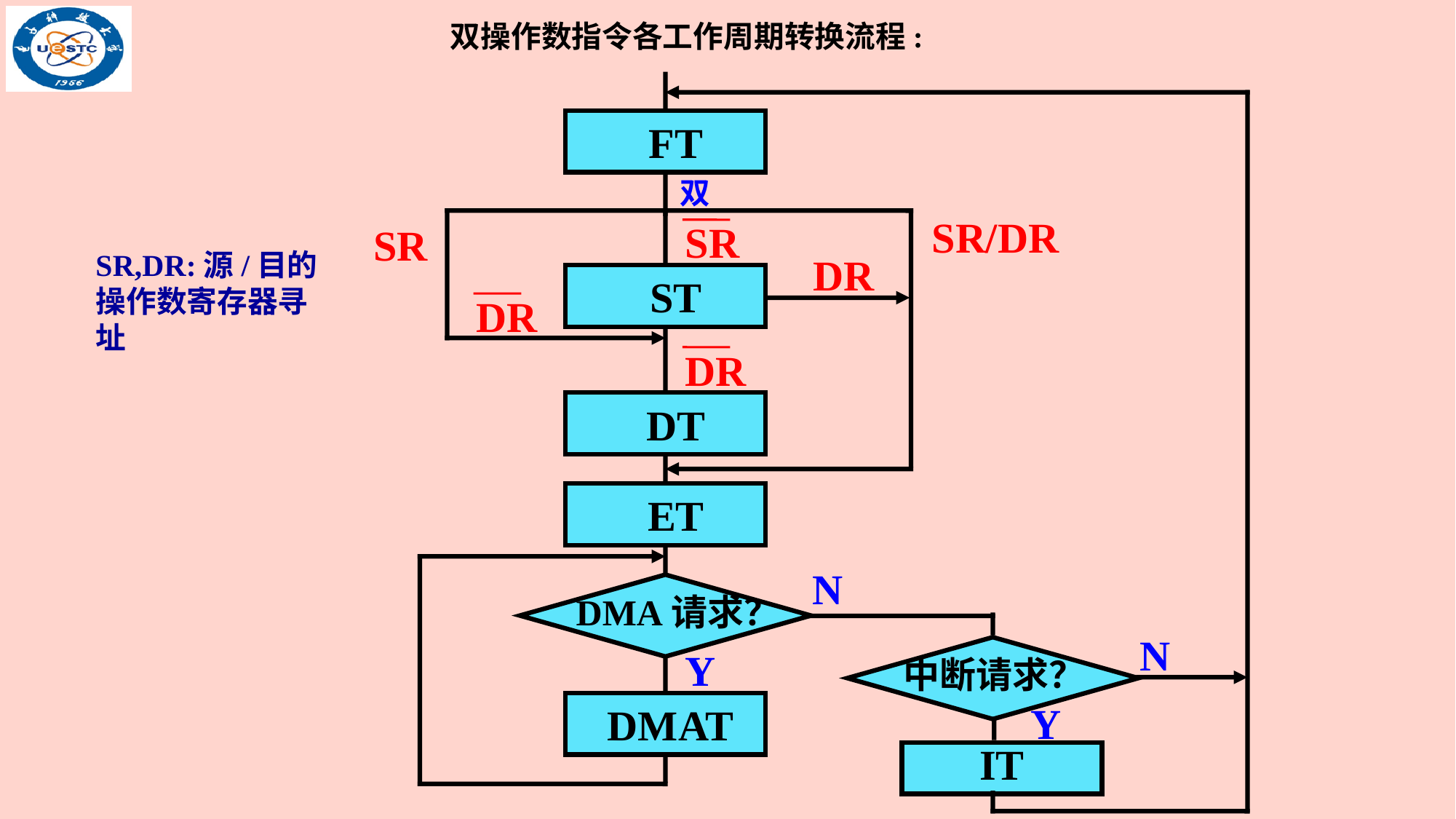

双操作数指令各工作周期转换流程:

  FT
双

SR/DR

SR

SR
SR,DR:源/目的操作数寄存器寻址
DR
  ST
DR

DR

  DT

  ET

N

DMA请求？

N

中断请求？
Y

Y
 DMAT

IT